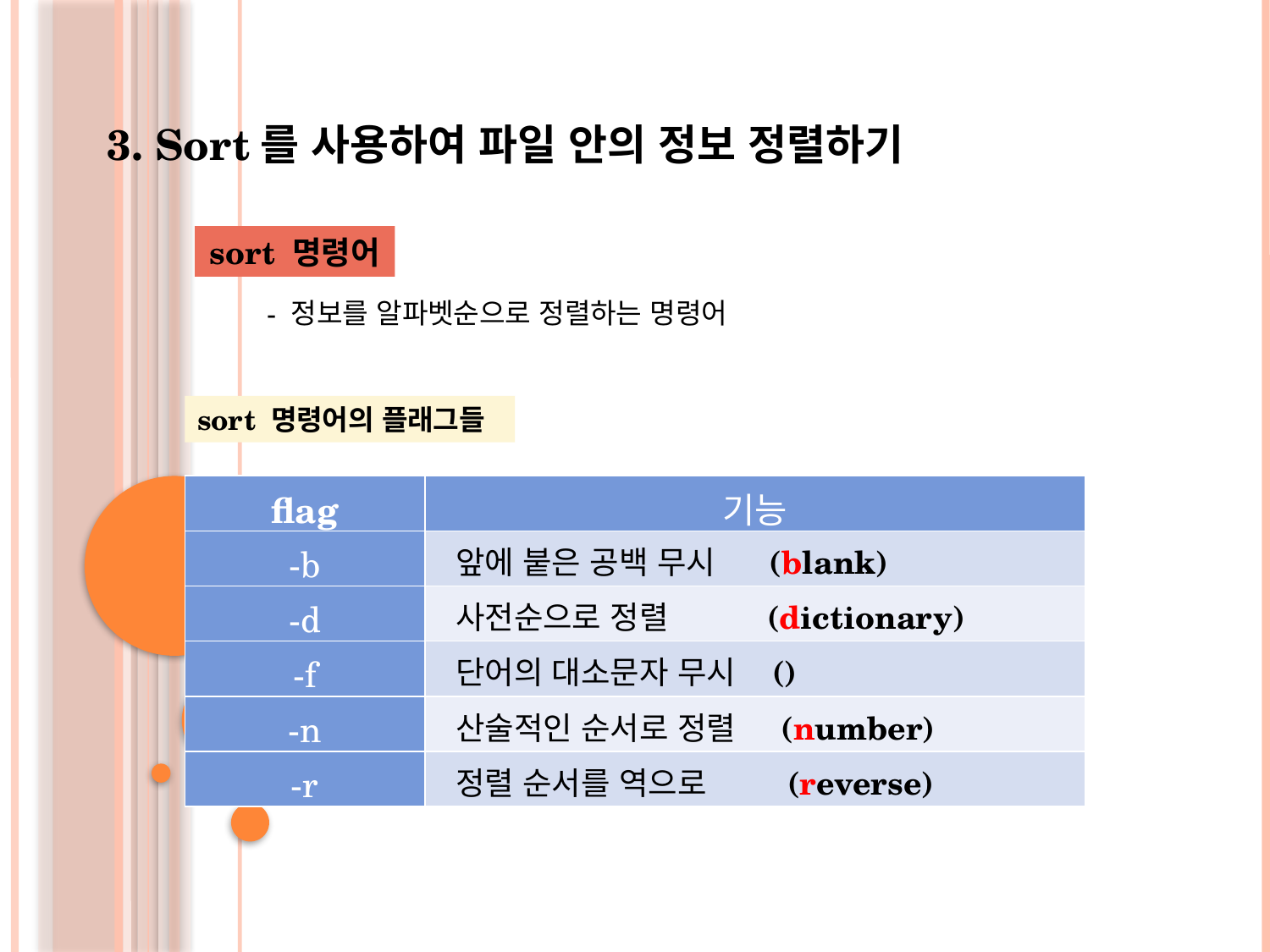

3. Sort를 사용하여 파일 안의 정보 정렬하기

sort 명령어
- 정보를 알파벳순으로 정렬하는 명령어
sort 명령어의 플래그들
| flag | 기능 |
| --- | --- |
| -b | 앞에 붙은 공백 무시 (blank) |
| -d | 사전순으로 정렬 (dictionary) |
| -f | 단어의 대소문자 무시 () |
| -n | 산술적인 순서로 정렬 (number) |
| -r | 정렬 순서를 역으로 (reverse) |